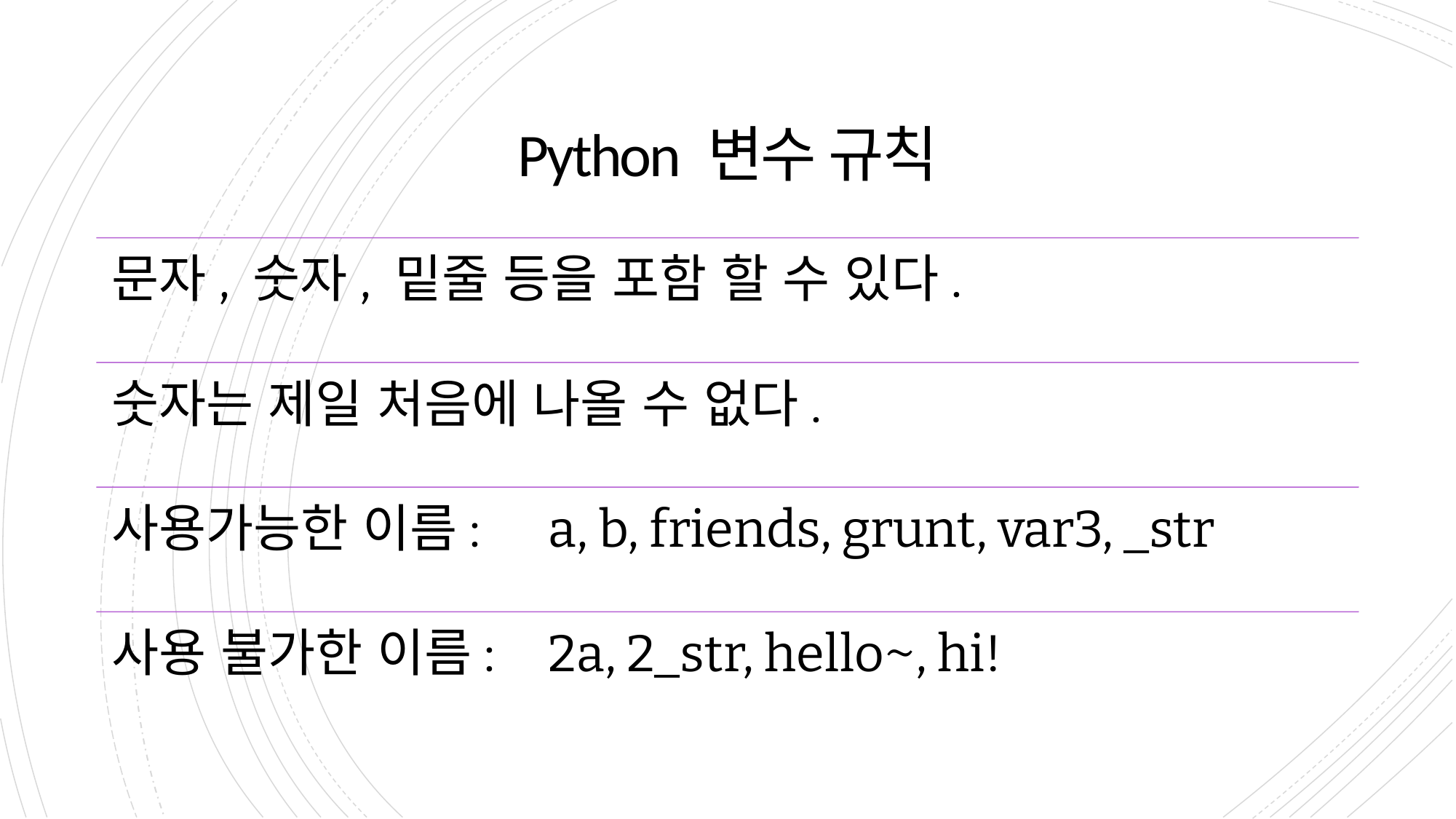

# Python 변수 규칙
문자, 숫자, 밑줄 등을 포함 할 수 있다.
숫자는 제일 처음에 나올 수 없다.
사용가능한 이름: 	a, b, friends, grunt, var3, _str
사용 불가한 이름:	2a, 2_str, hello~, hi!